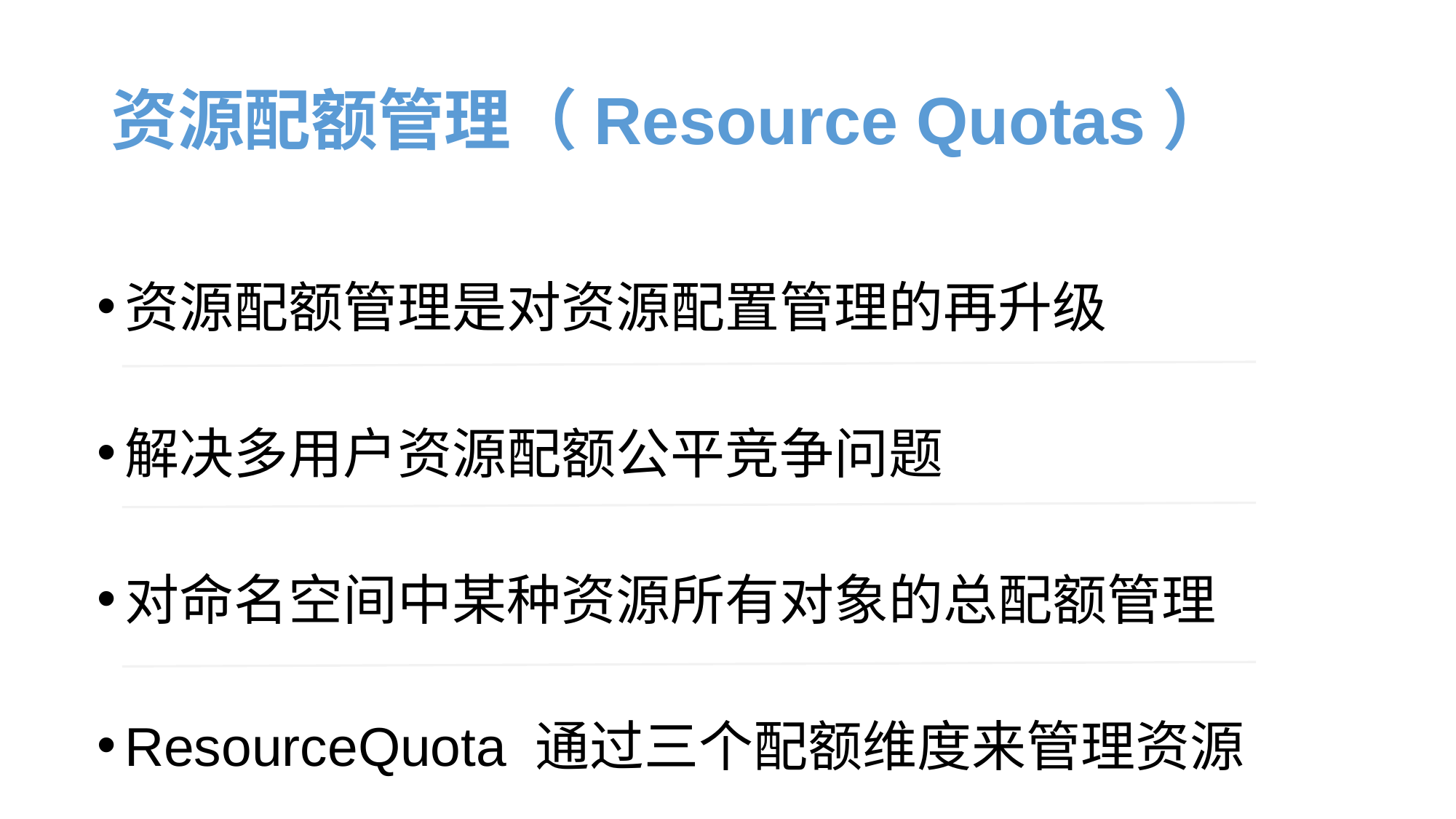

# 资源配额管理（Resource Quotas）
资源配额管理是对资源配置管理的再升级
解决多用户资源配额公平竞争问题
对命名空间中某种资源所有对象的总配额管理
ResourceQuota 通过三个配额维度来管理资源